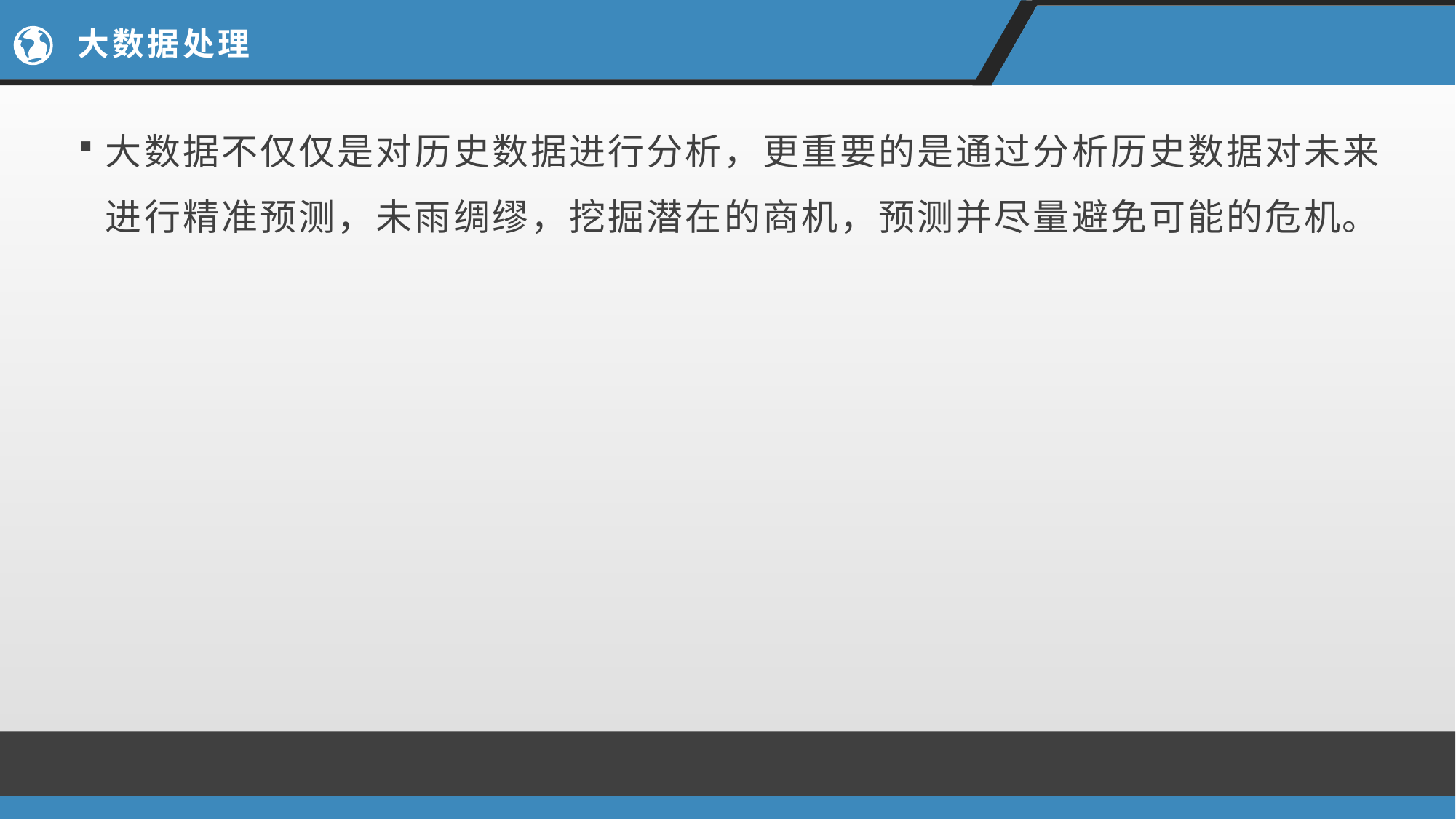

# 大数据处理

大数据不仅仅是对历史数据进行分析，更重要的是通过分析历史数据对未来进行精准预测，未雨绸缪，挖掘潜在的商机，预测并尽量避免可能的危机。